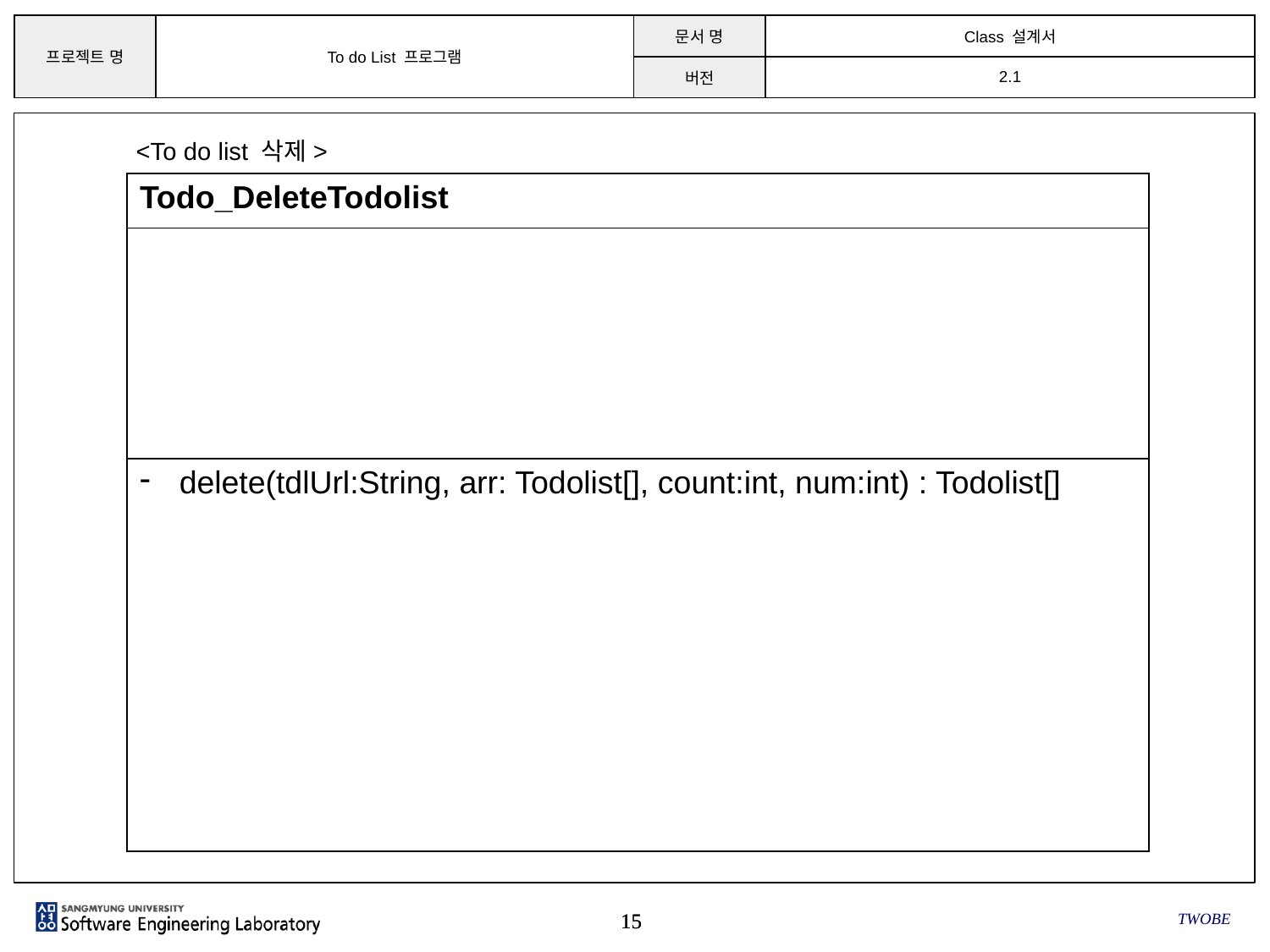

<To do list 삭제>
| Todo\_DeleteTodolist |
| --- |
|  |
| delete(tdlUrl:String, arr: Todolist[], count:int, num:int) : Todolist[] |
TWOBE